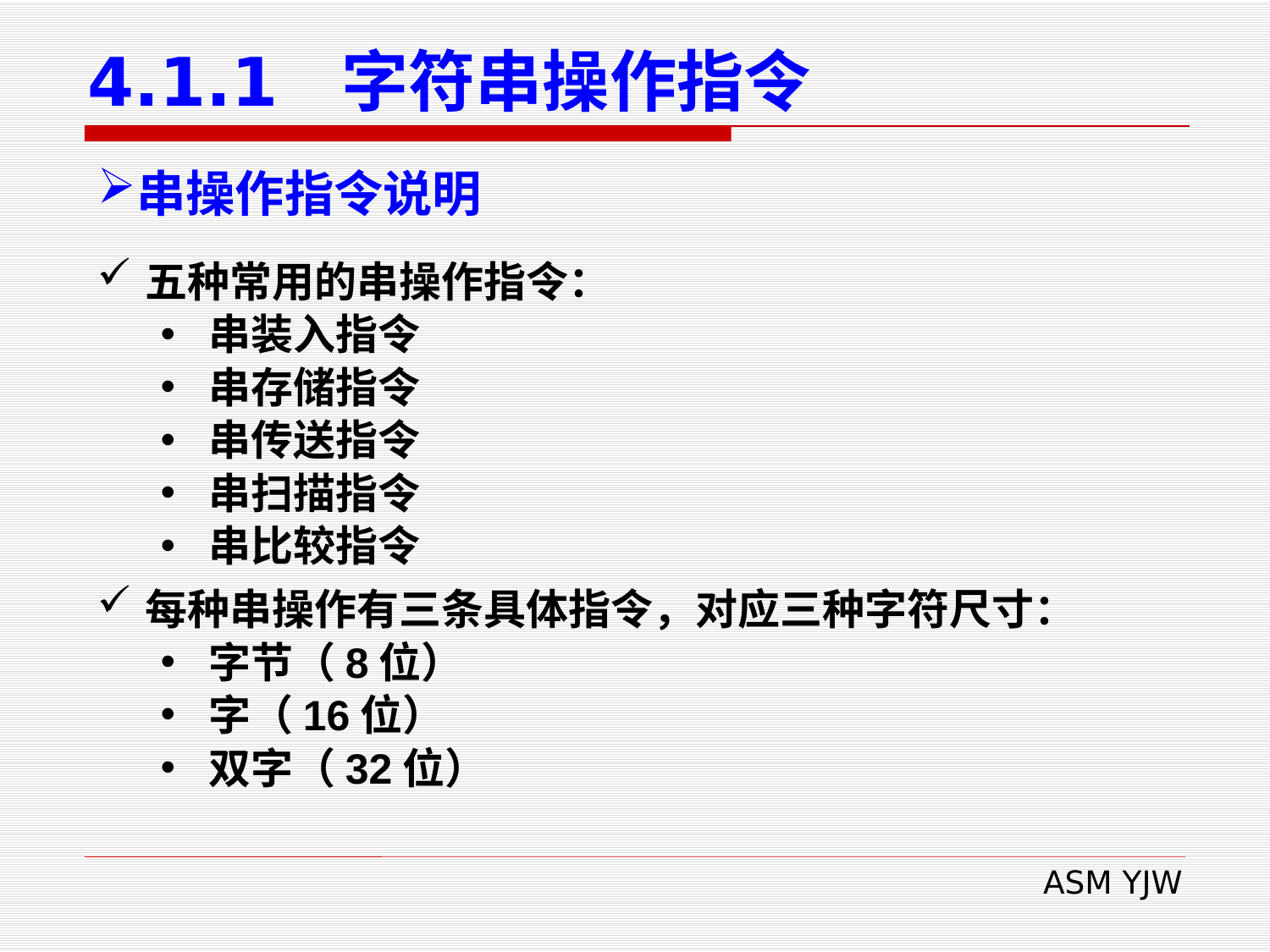

# 4.1.1  字符串操作指令
串操作指令说明
五种常用的串操作指令：
串装入指令
串存储指令
串传送指令
串扫描指令
串比较指令
每种串操作有三条具体指令，对应三种字符尺寸：
字节（8位）
字（16位）
双字（32位）